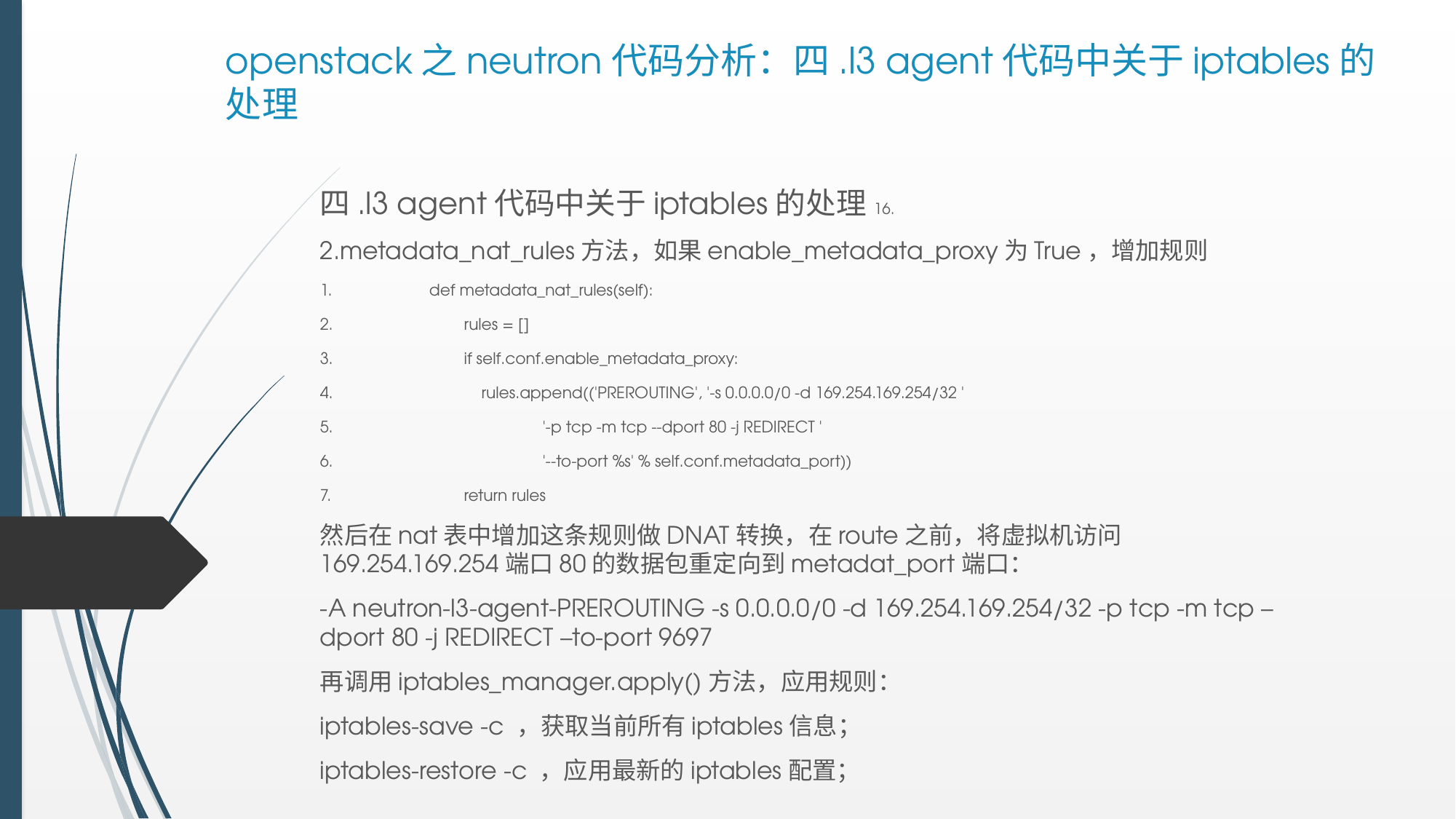

# openstack之neutron代码分析：四.l3 agent代码中关于iptables的处理
四.l3 agent代码中关于iptables的处理16.
2.metadata_nat_rules方法，如果enable_metadata_proxy为True，增加规则
1.	def metadata_nat_rules(self):
2.	        rules = []
3.	        if self.conf.enable_metadata_proxy:
4.	            rules.append(('PREROUTING', '-s 0.0.0.0/0 -d 169.254.169.254/32 '
5.	                          '-p tcp -m tcp --dport 80 -j REDIRECT '
6.	                          '--to-port %s' % self.conf.metadata_port))
7.	        return rules
然后在nat表中增加这条规则做DNAT转换，在route之前，将虚拟机访问169.254.169.254端口80的数据包重定向到metadat_port端口：
-A neutron-l3-agent-PREROUTING -s 0.0.0.0/0 -d 169.254.169.254/32 -p tcp -m tcp –dport 80 -j REDIRECT –to-port 9697
再调用iptables_manager.apply()方法，应用规则：
iptables-save -c ，获取当前所有iptables信息；
iptables-restore -c ，应用最新的iptables配置；